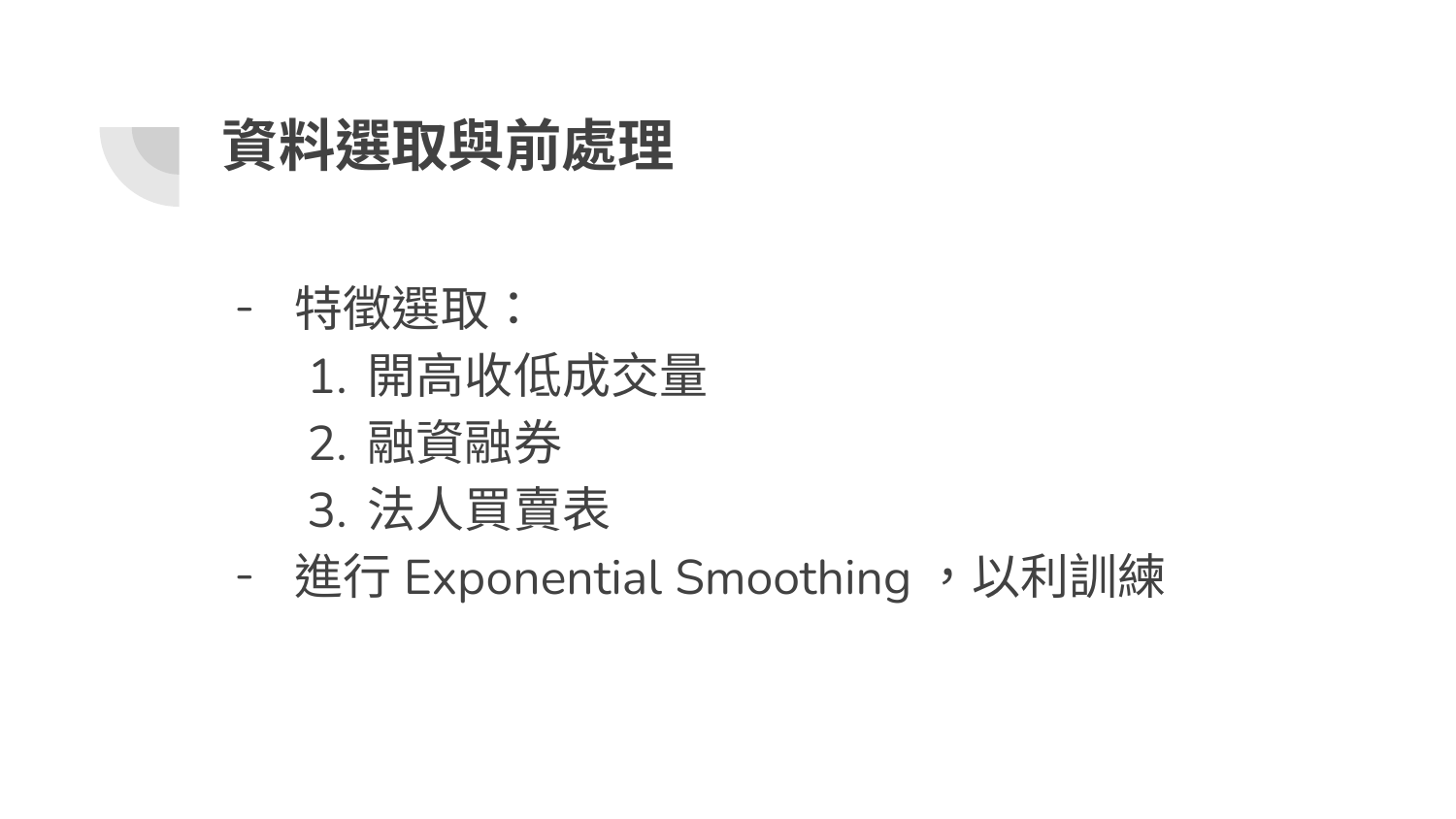

# 資料選取與前處理
特徵選取：
開高收低成交量
融資融券
法人買賣表
進行Exponential Smoothing，以利訓練